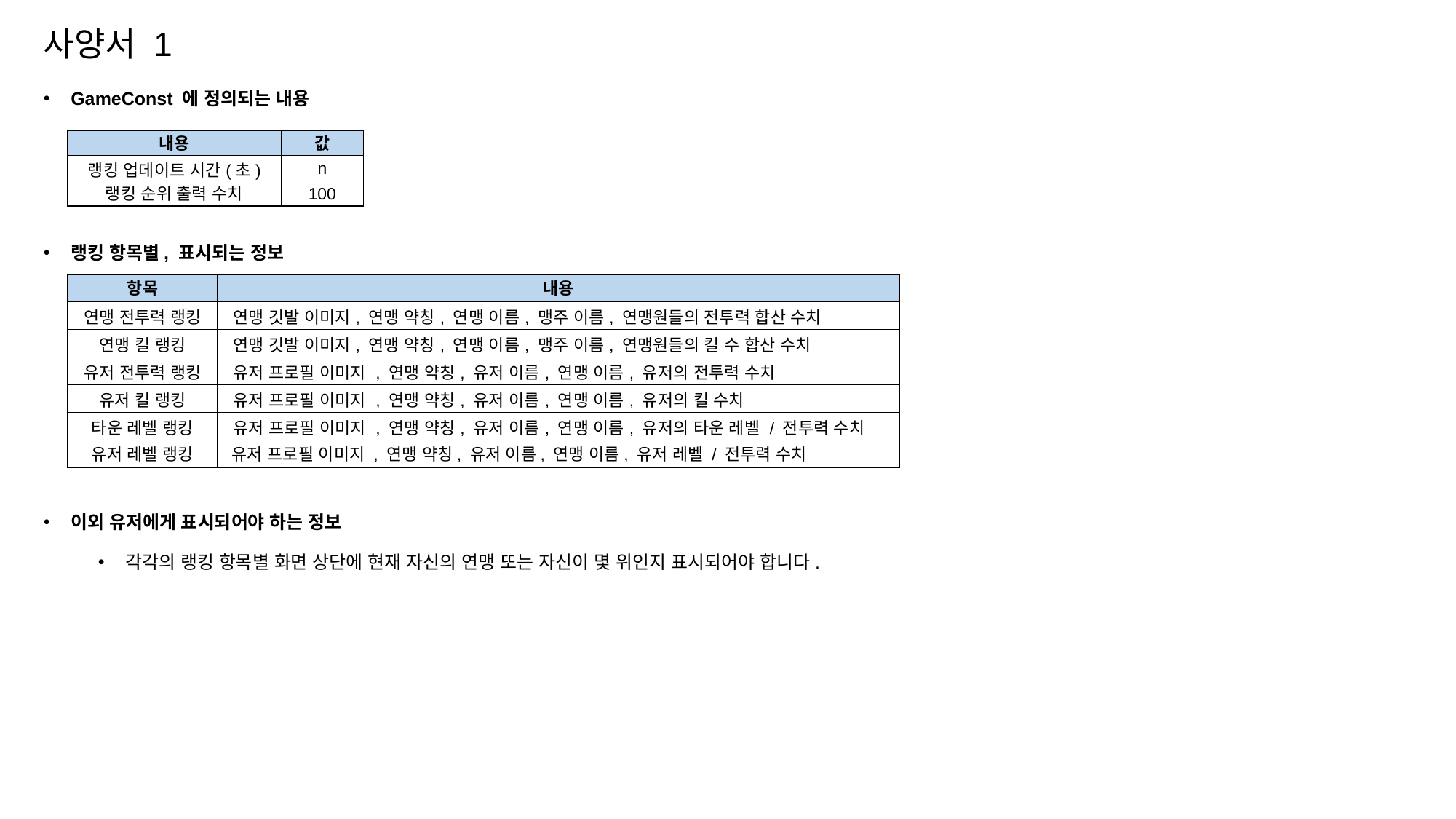

사양서 1
GameConst 에 정의되는 내용
| 내용 | 값 |
| --- | --- |
| 랭킹 업데이트 시간(초) | n |
| 랭킹 순위 출력 수치 | 100 |
랭킹 항목별, 표시되는 정보
| 항목 | 내용 |
| --- | --- |
| 연맹 전투력 랭킹 | 연맹 깃발 이미지, 연맹 약칭, 연맹 이름, 맹주 이름, 연맹원들의 전투력 합산 수치 |
| 연맹 킬 랭킹 | 연맹 깃발 이미지, 연맹 약칭, 연맹 이름, 맹주 이름, 연맹원들의 킬 수 합산 수치 |
| 유저 전투력 랭킹 | 유저 프로필 이미지 , 연맹 약칭, 유저 이름, 연맹 이름, 유저의 전투력 수치 |
| 유저 킬 랭킹 | 유저 프로필 이미지 , 연맹 약칭, 유저 이름, 연맹 이름, 유저의 킬 수치 |
| 타운 레벨 랭킹 | 유저 프로필 이미지 , 연맹 약칭, 유저 이름, 연맹 이름, 유저의 타운 레벨 / 전투력 수치 |
| 유저 레벨 랭킹 | 유저 프로필 이미지 , 연맹 약칭, 유저 이름, 연맹 이름, 유저 레벨 / 전투력 수치 |
이외 유저에게 표시되어야 하는 정보
각각의 랭킹 항목별 화면 상단에 현재 자신의 연맹 또는 자신이 몇 위인지 표시되어야 합니다.